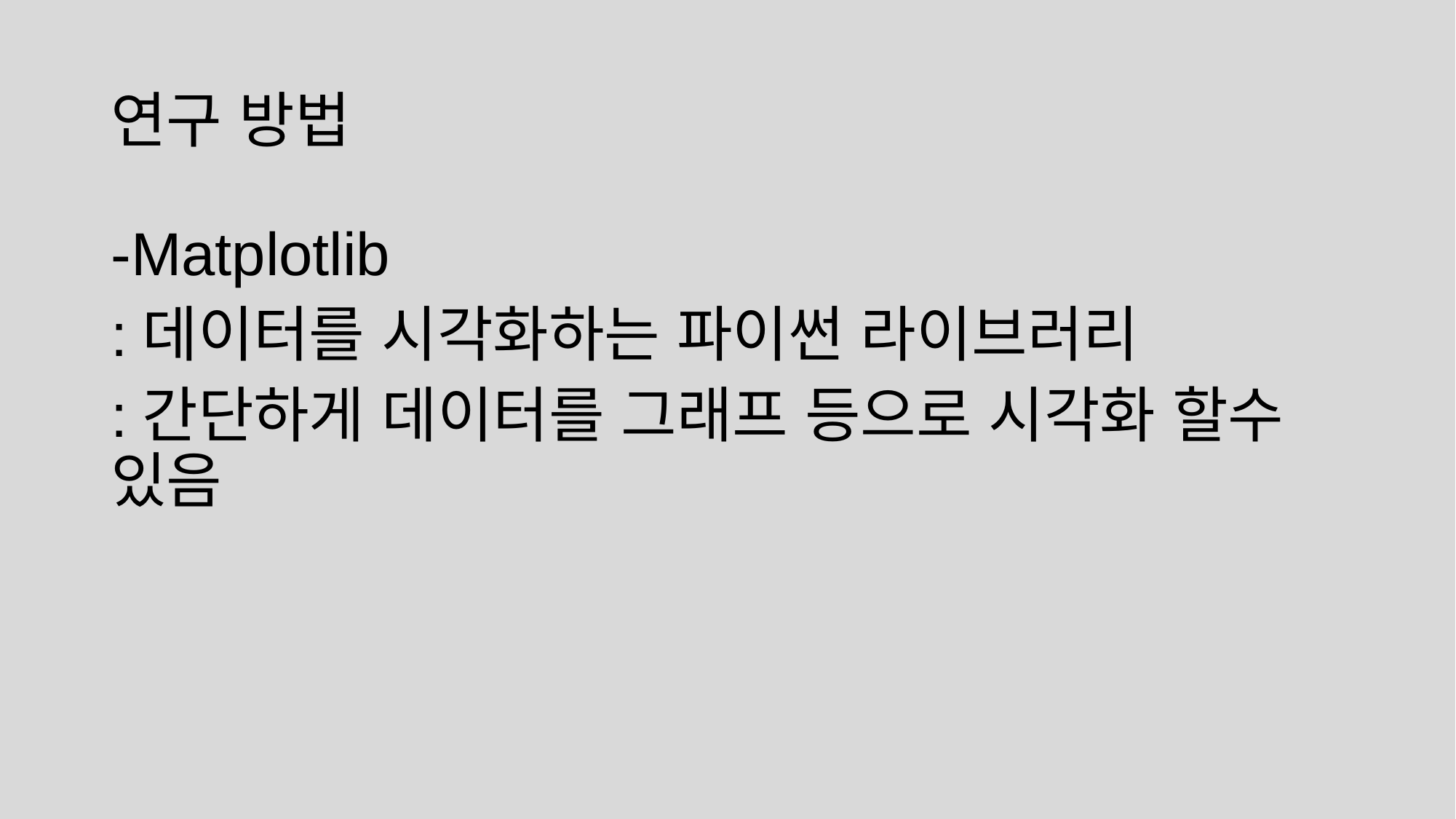

# 연구 방법
-Matplotlib
:데이터를 시각화하는 파이썬 라이브러리
:간단하게 데이터를 그래프 등으로 시각화 할수 있음